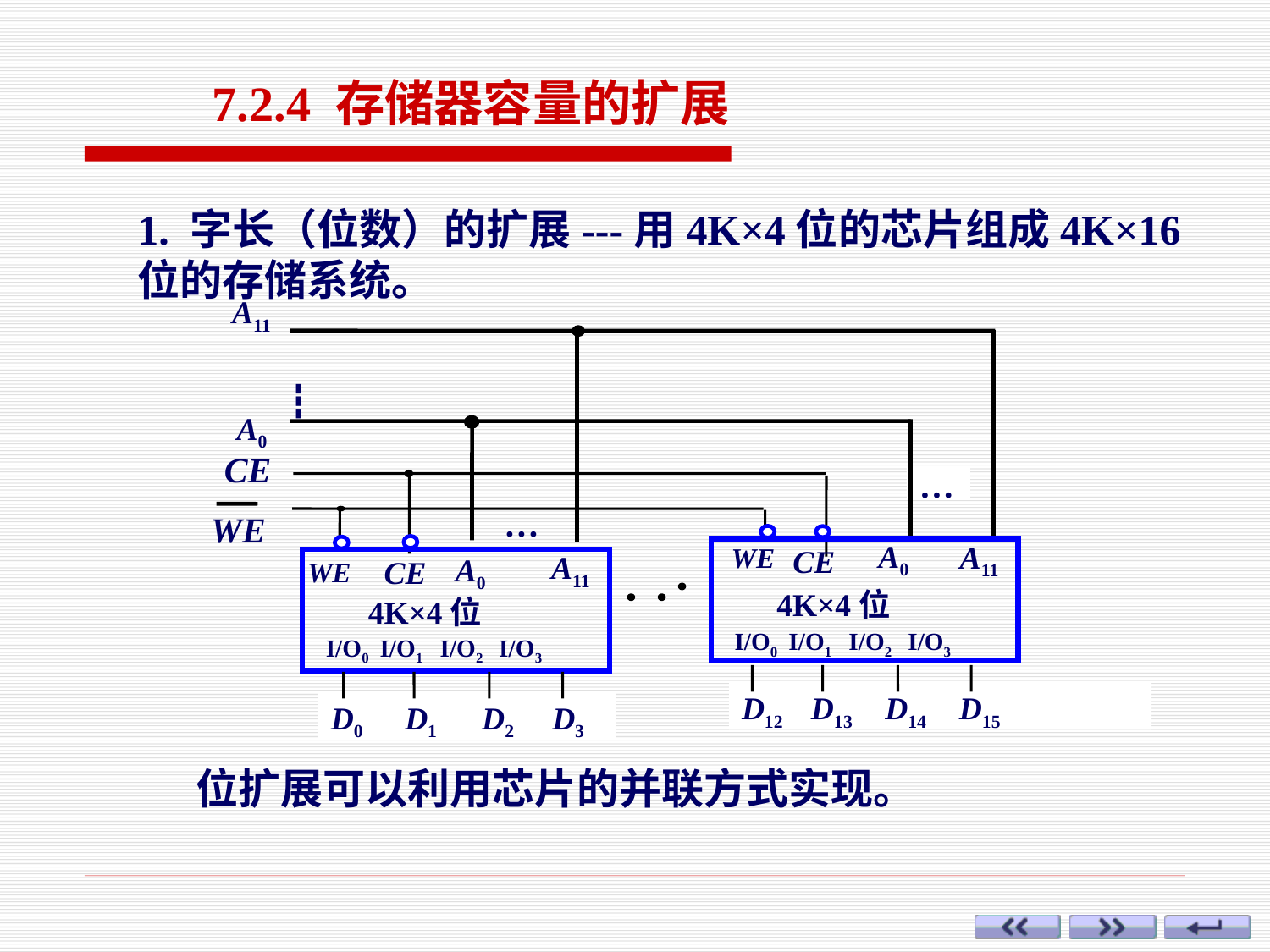

7.2.4 存储器容量的扩展
1. 字长（位数）的扩展---用4K×4位的芯片组成4K×16位的存储系统。
A11

┇
A0

CE
···

WE

···

A0
A11
WE
CE

4K×4位

I/O0   I/O1    I/O2   I/O3

D12      D13       D14       D15

A11
A0
CE
WE

4K×4位

I/O0   I/O1    I/O2   I/O3

D0         D1      D2      D3
    位扩展可以利用芯片的并联方式实现。